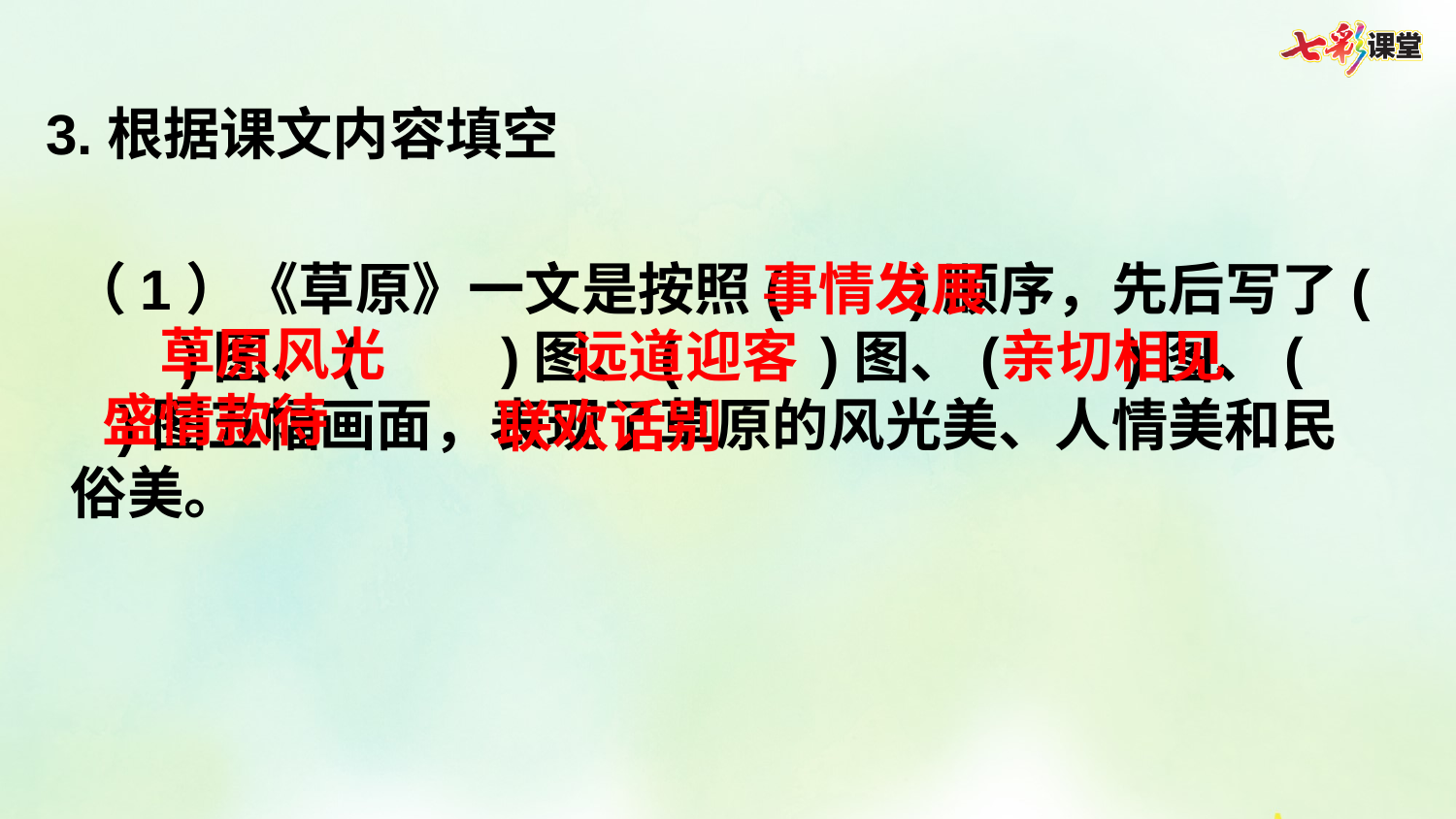

3.根据课文内容填空
（1）《草原》一文是按照(        )顺序，先后写了(        )图、(         )图、(         )图、(        )图、(        )图五幅画面，表现了草原的风光美、人情美和民俗美。
事情发展
草原风光
亲切相见
远道迎客
盛情款待
联欢话别